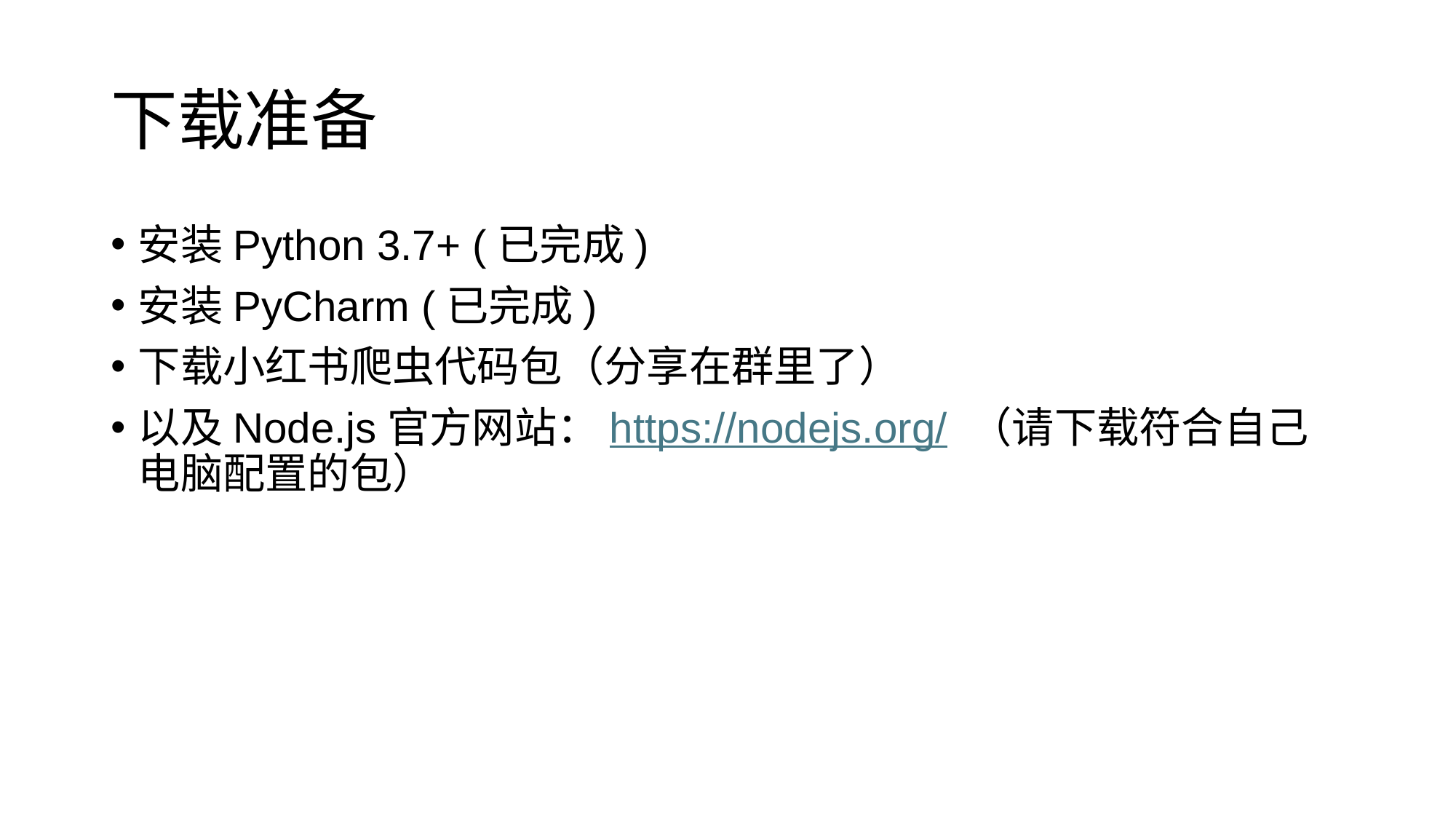

# 下载准备
安装Python 3.7+ (已完成)
安装PyCharm (已完成)
下载小红书爬虫代码包（分享在群里了）
以及Node.js官方网站：https://nodejs.org/ （请下载符合自己电脑配置的包）